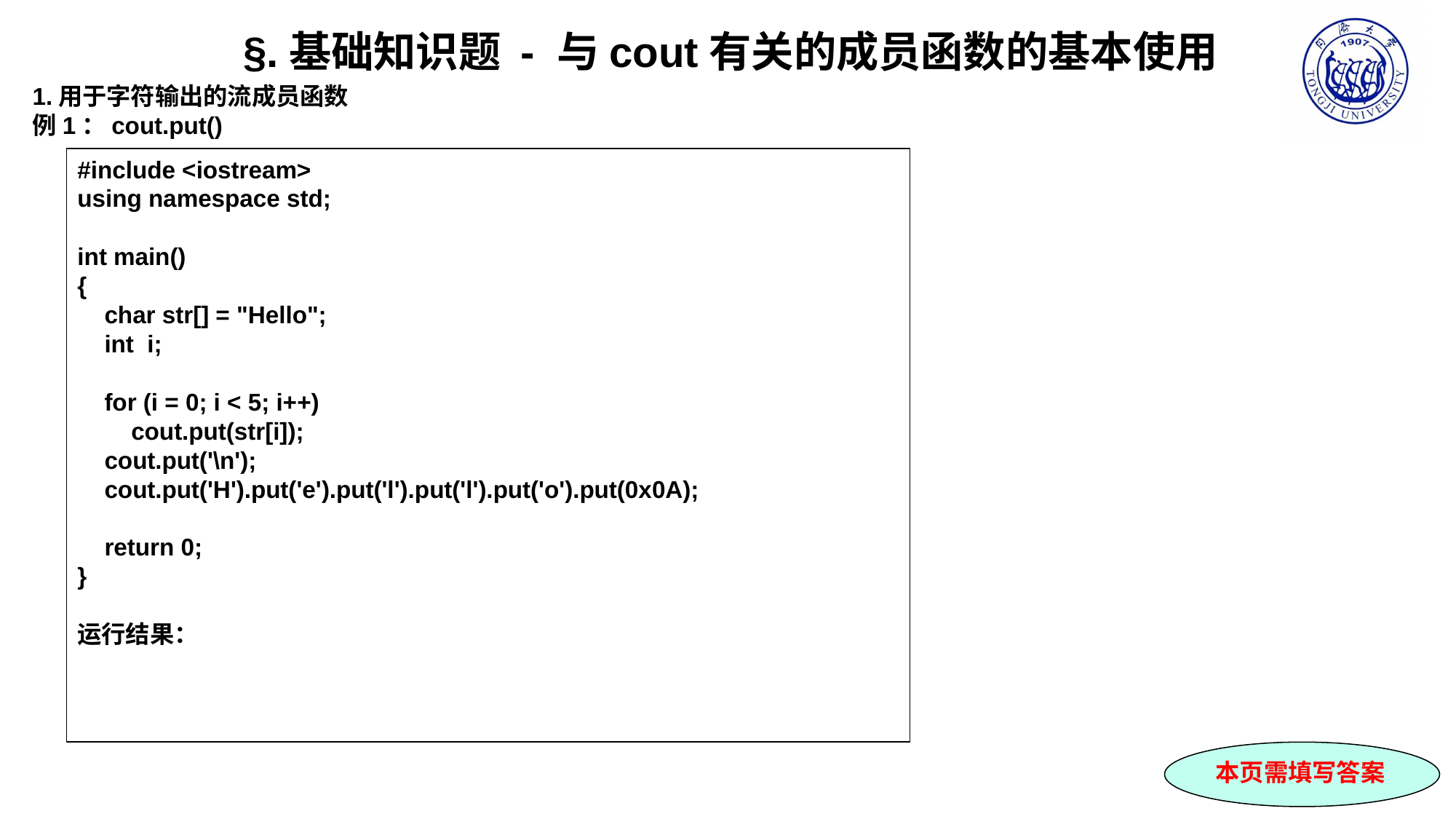

§.基础知识题 - 与cout有关的成员函数的基本使用
1.用于字符输出的流成员函数
例1：cout.put()
#include <iostream>
using namespace std;

int main()
{
    char str[] = "Hello";
    int  i;

    for (i = 0; i < 5; i++)
        cout.put(str[i]);
    cout.put('\n');
    cout.put('H').put('e').put('l').put('l').put('o').put(0x0A);

    return 0;
}

运行结果：
本页需填写答案